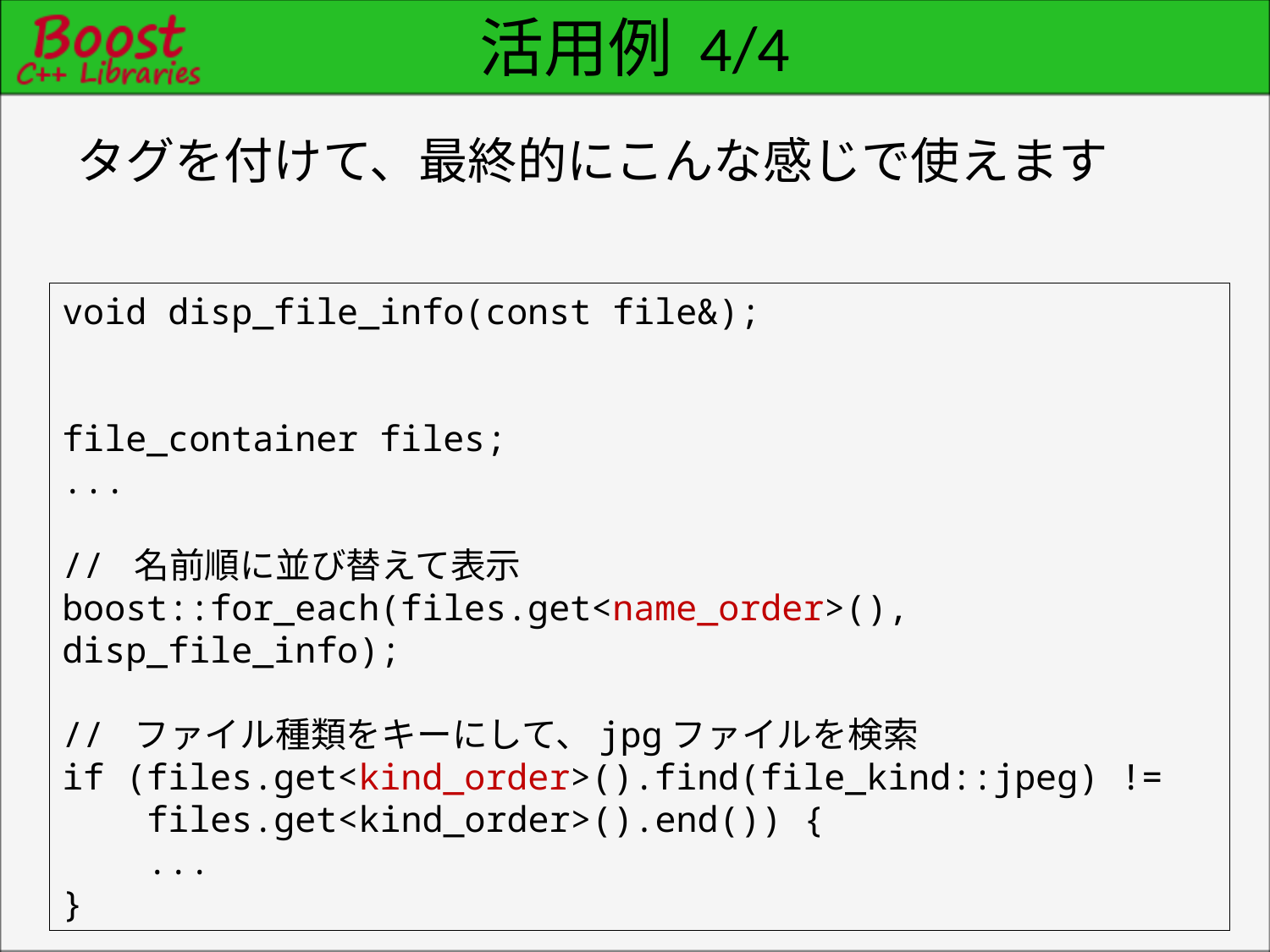

# 活用例 4/4
タグを付けて、最終的にこんな感じで使えます
void disp_file_info(const file&);

file_container files;
...

// 名前順に並び替えて表示
boost::for_each(files.get<name_order>(), disp_file_info);

// ファイル種類をキーにして、jpgファイルを検索
if (files.get<kind_order>().find(file_kind::jpeg) !=
    files.get<kind_order>().end()) {
    ...
}